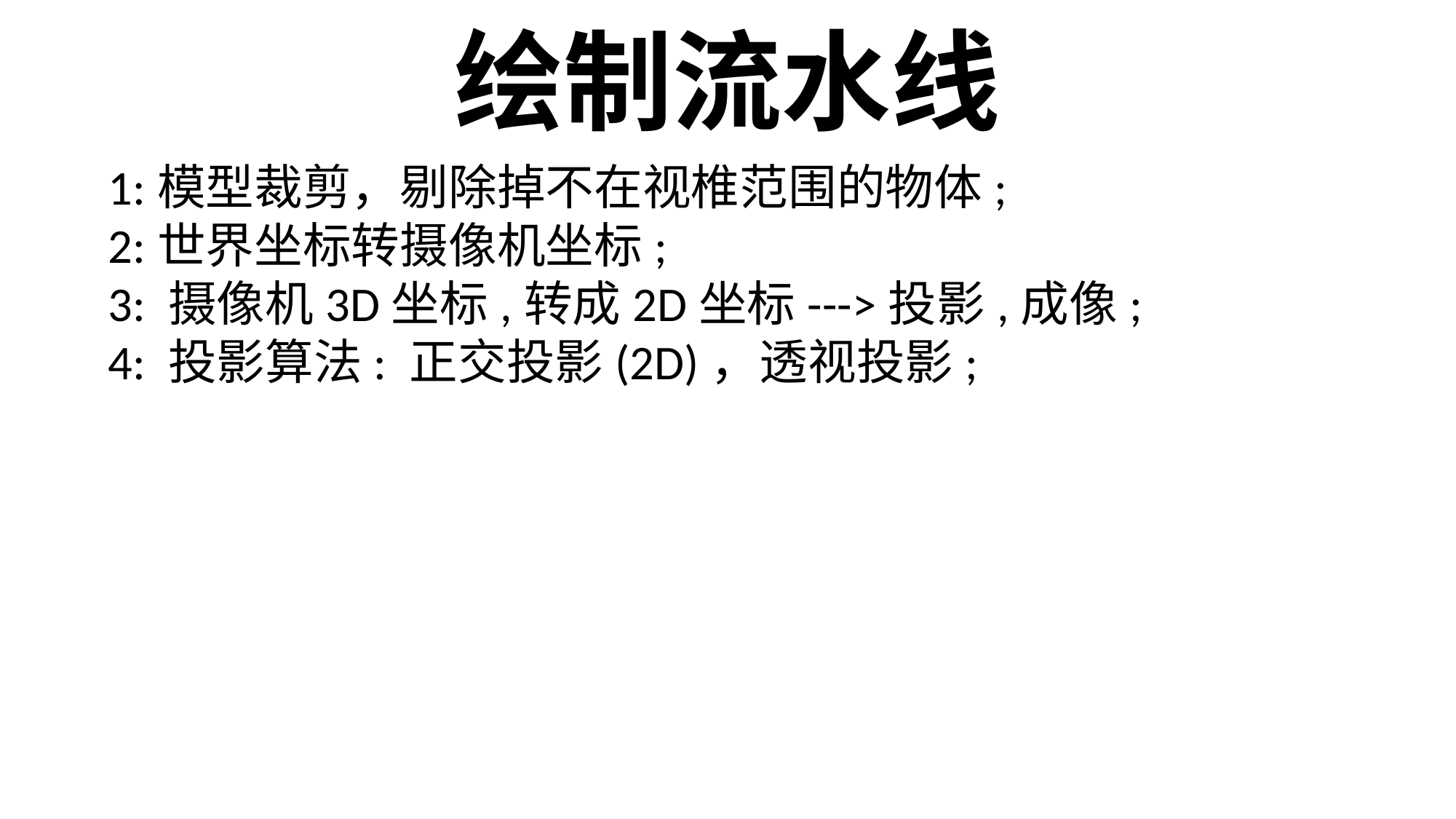

绘制流水线
1:模型裁剪，剔除掉不在视椎范围的物体;
2:世界坐标转摄像机坐标;
3: 摄像机3D坐标,转成2D坐标--->投影,成像;
4: 投影算法: 正交投影(2D)，透视投影;
3